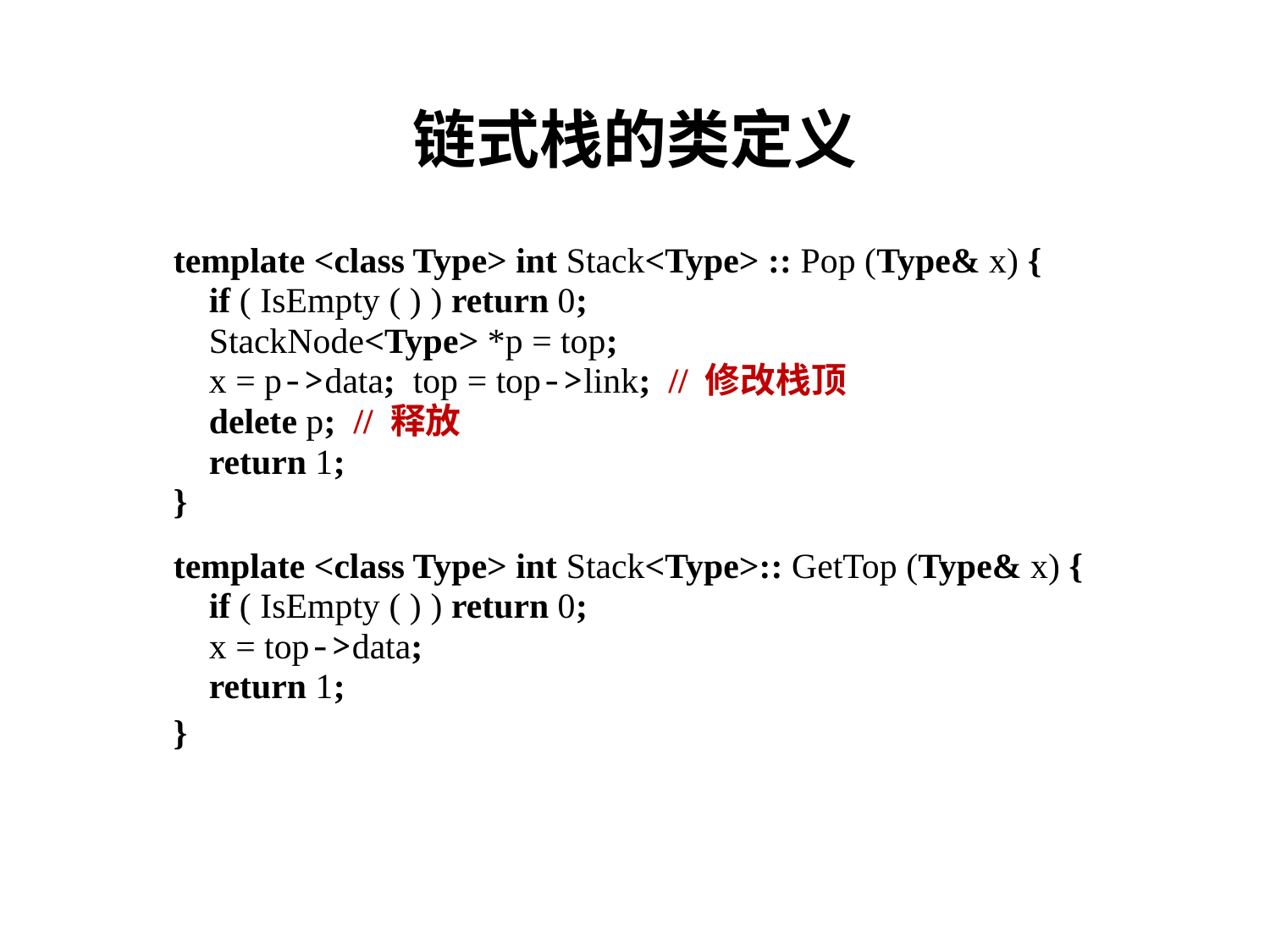

# 链式栈的类定义
template <class Type> int Stack<Type> :: Pop (Type& x) {
    if ( IsEmpty ( ) ) return 0;
    StackNode<Type> *p = top;
    x = p->data;  top = top->link;  // 修改栈顶
    delete p;  // 释放
    return 1;
}

template <class Type> int Stack<Type>:: GetTop (Type& x) {
    if ( IsEmpty ( ) ) return 0;
    x = top->data;
    return 1;
}